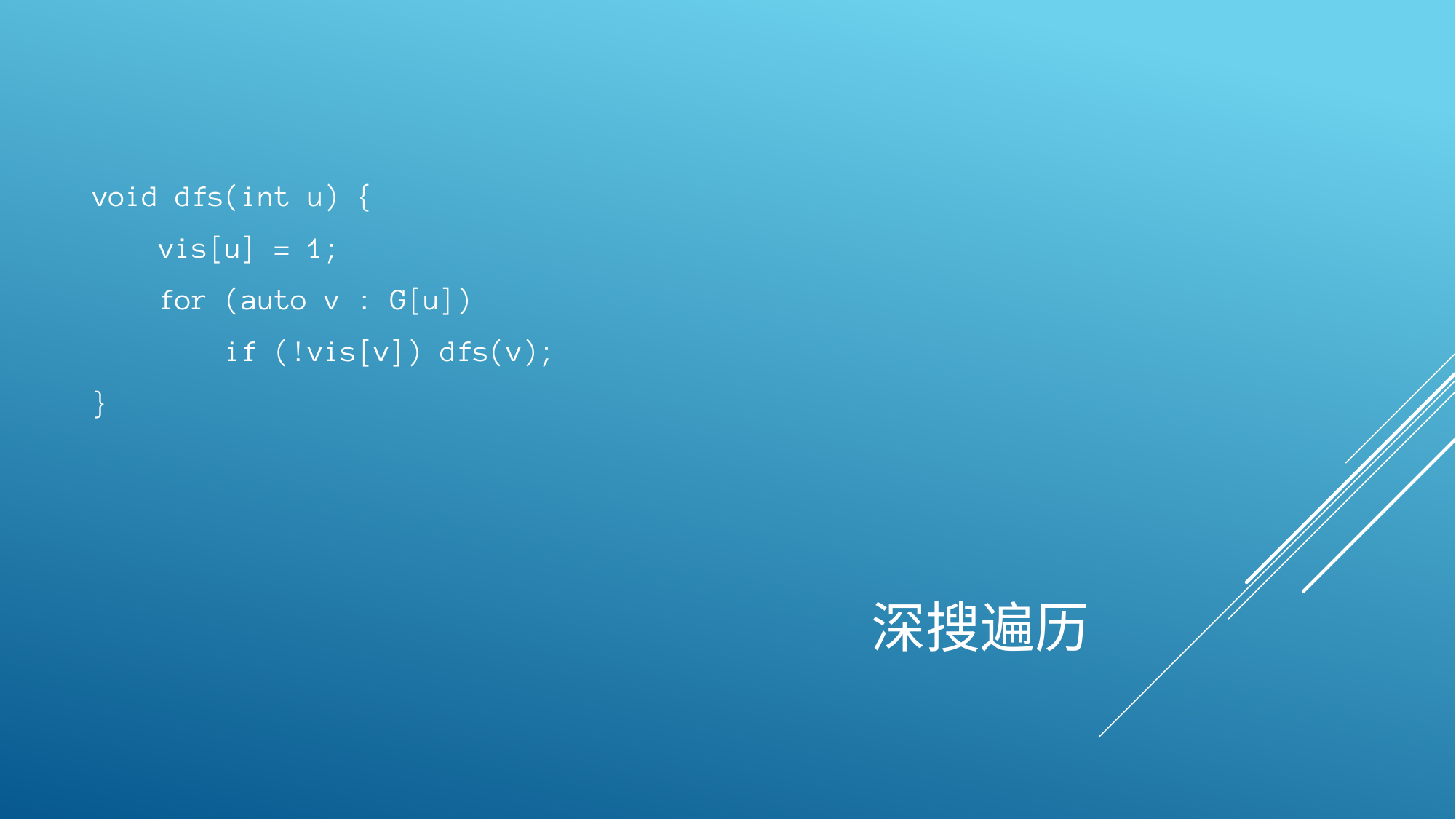

void dfs(int u) {
    vis[u] = 1;
    for (auto v : G[u])
        if (!vis[v]) dfs(v);
}
# 深搜遍历